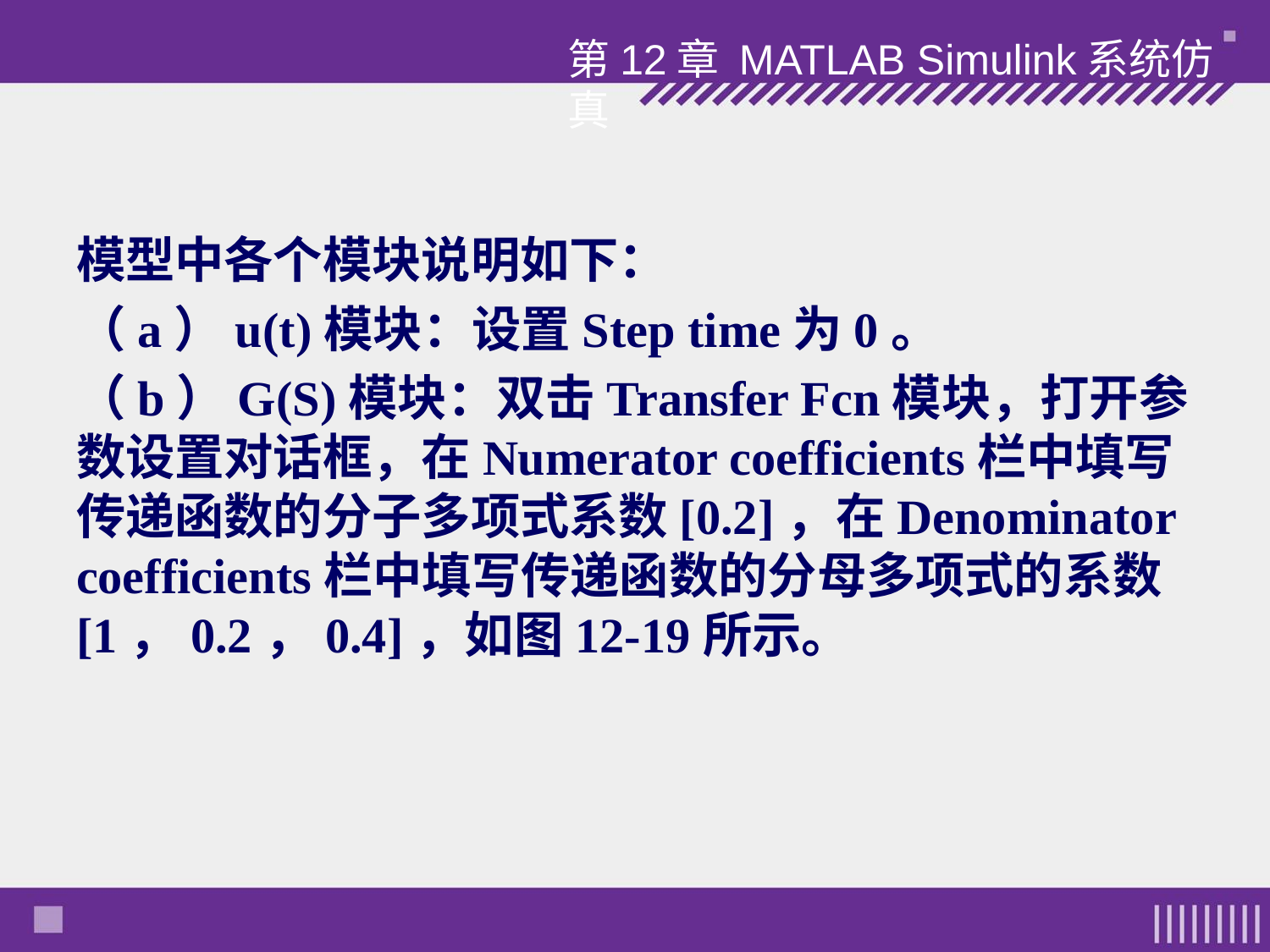

第12章 MATLAB Simulink系统仿真
模型中各个模块说明如下：
（a）u(t)模块：设置Step time为0。
（b）G(S)模块：双击Transfer Fcn模块，打开参数设置对话框，在Numerator coefficients栏中填写传递函数的分子多项式系数[0.2]，在Denominator coefficients栏中填写传递函数的分母多项式的系数[1，0.2，0.4]，如图12-19所示。